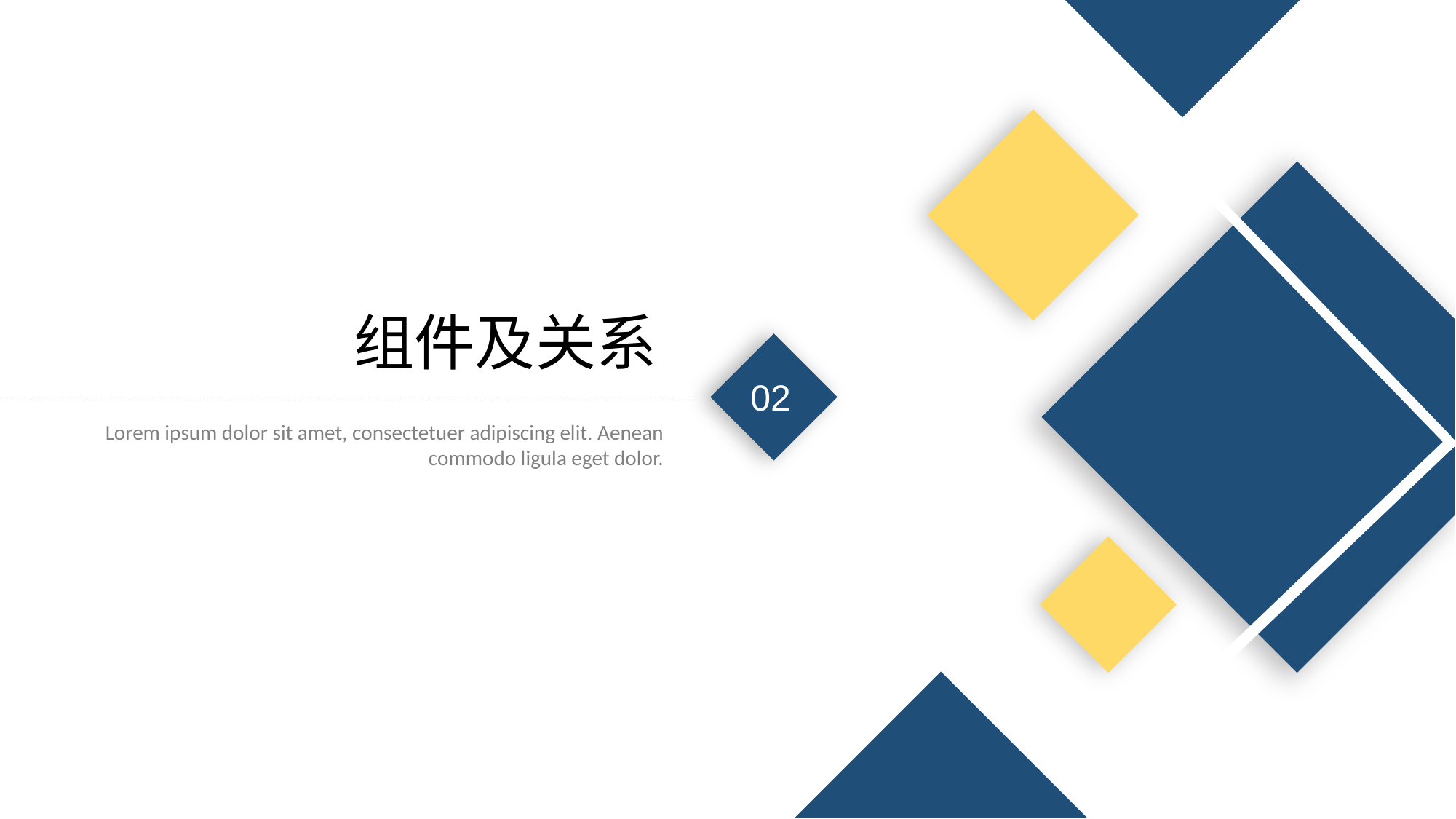

组件及关系

02
Lorem ipsum dolor sit amet, consectetuer adipiscing elit. Aenean commodo ligula eget dolor.